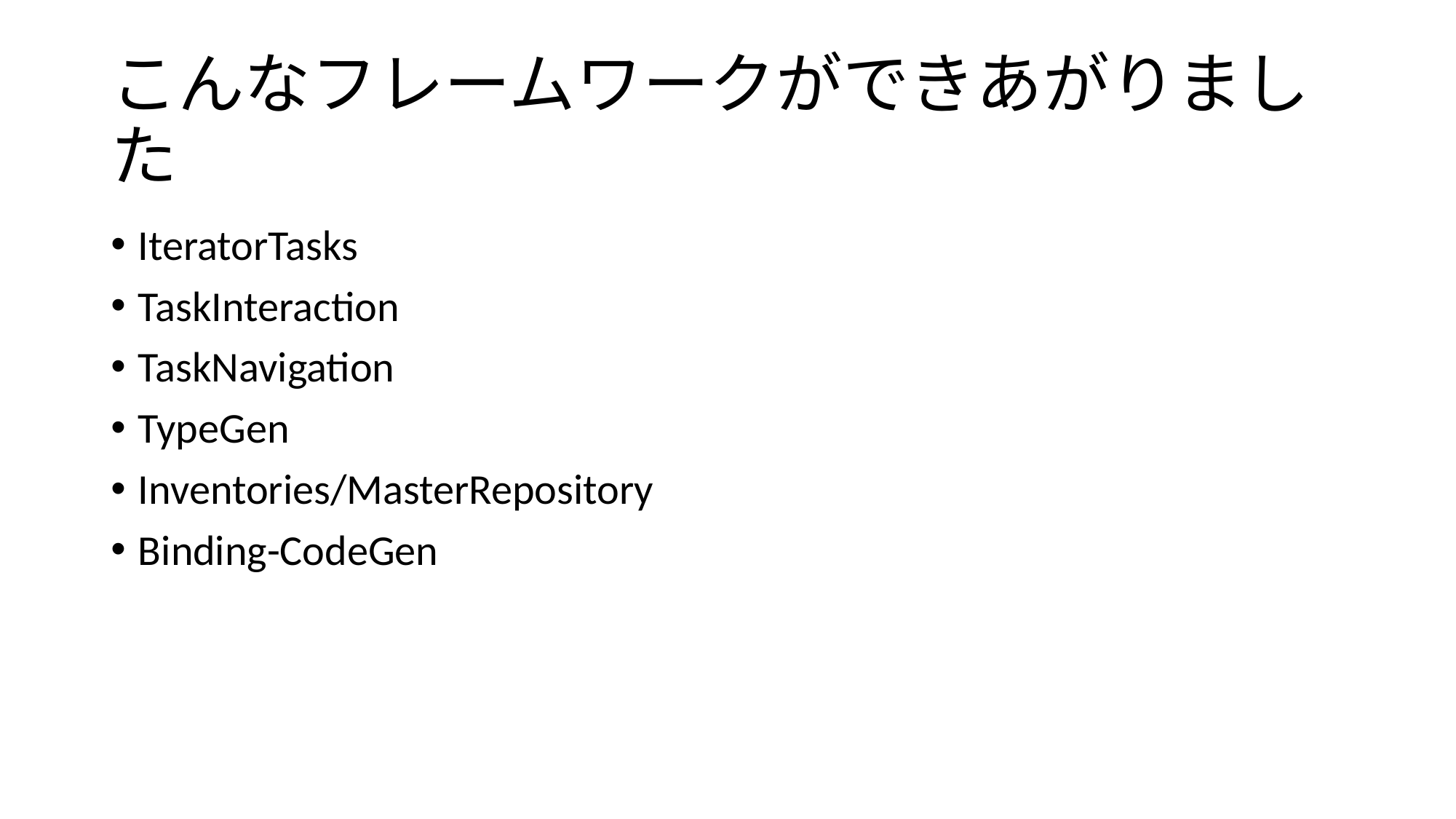

# こんなフレームワークができあがりました
IteratorTasks
TaskInteraction
TaskNavigation
TypeGen
Inventories/MasterRepository
Binding-CodeGen